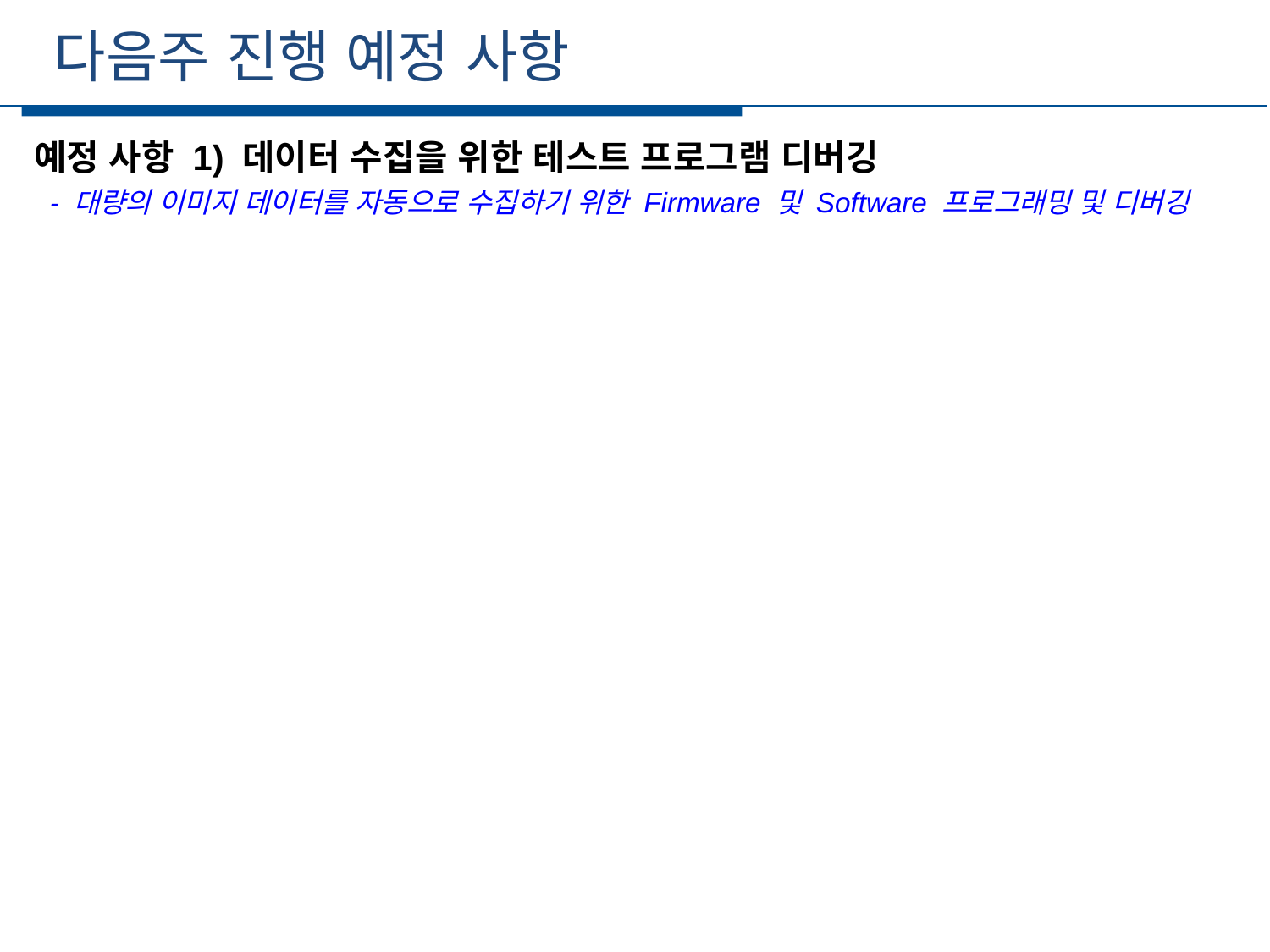

다음주 진행 예정 사항
세부일정

예정 사항 1) 데이터 수집을 위한 테스트 프로그램 디버깅
  - 대량의 이미지 데이터를 자동으로 수집하기 위한 Firmware 및 Software 프로그래밍 및 디버깅